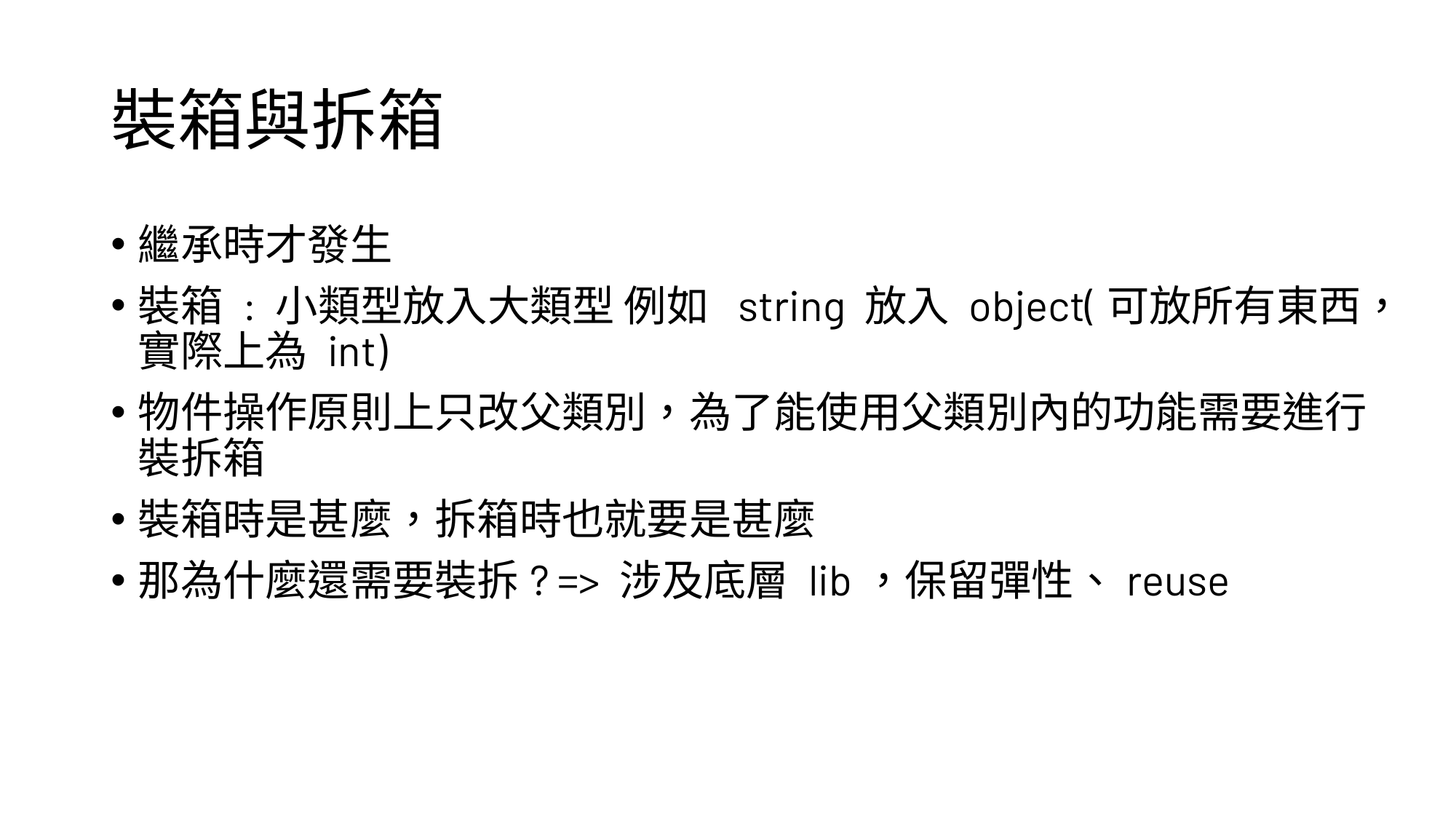

# 裝箱與拆箱
繼承時才發生
裝箱 : 小類型放入大類型 例如  string 放入 object(可放所有東西，實際上為 int)
物件操作原則上只改父類別，為了能使用父類別內的功能需要進行裝拆箱
裝箱時是甚麼，拆箱時也就要是甚麼
那為什麼還需要裝拆? => 涉及底層 lib，保留彈性、reuse